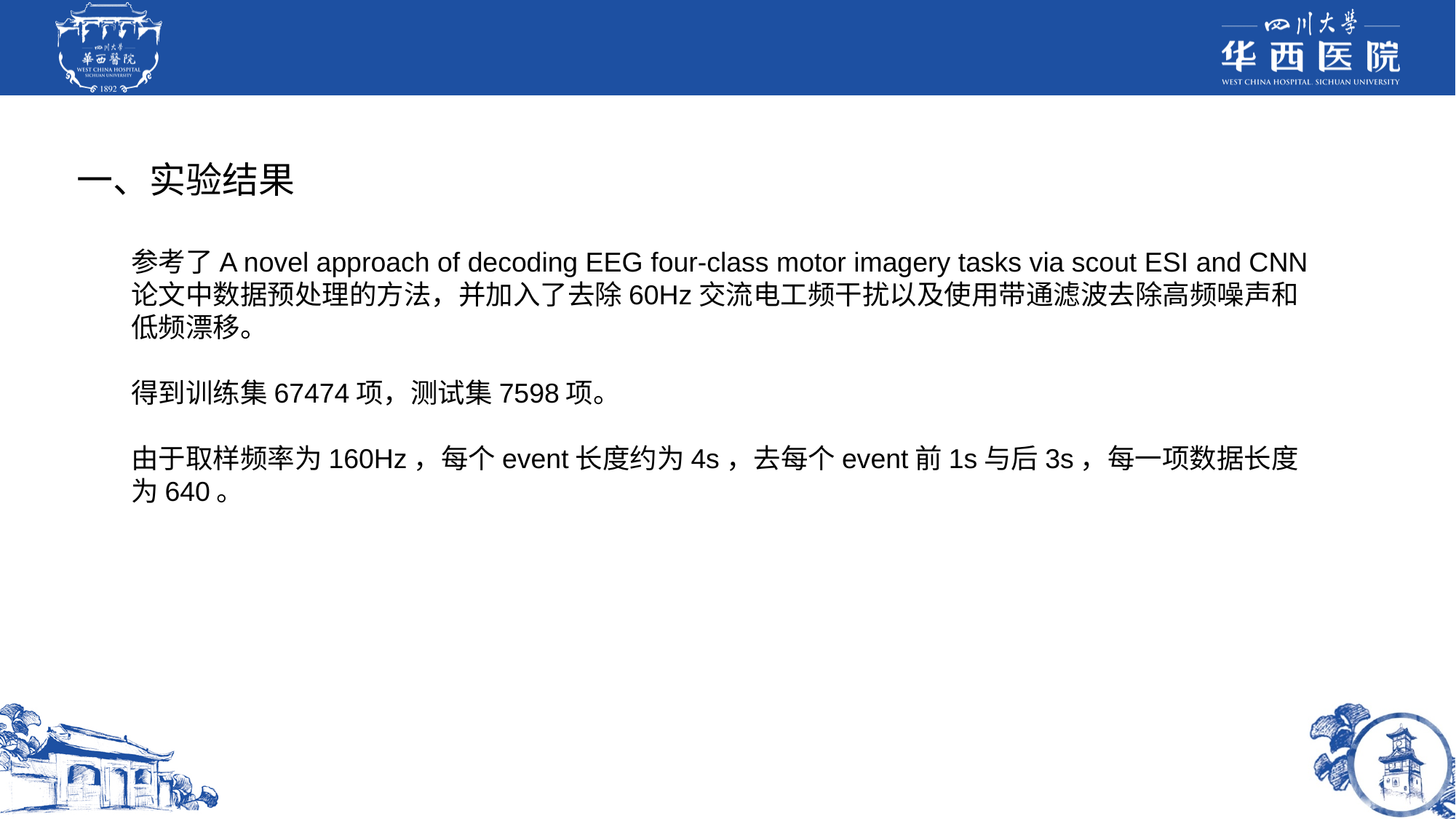

一、实验结果
参考了A novel approach of decoding EEG four-class motor imagery tasks via scout ESI and CNN论文中数据预处理的方法，并加入了去除60Hz交流电工频干扰以及使用带通滤波去除高频噪声和低频漂移。

得到训练集67474项，测试集7598项。

由于取样频率为160Hz，每个event长度约为4s，去每个event前1s与后3s，每一项数据长度为640。